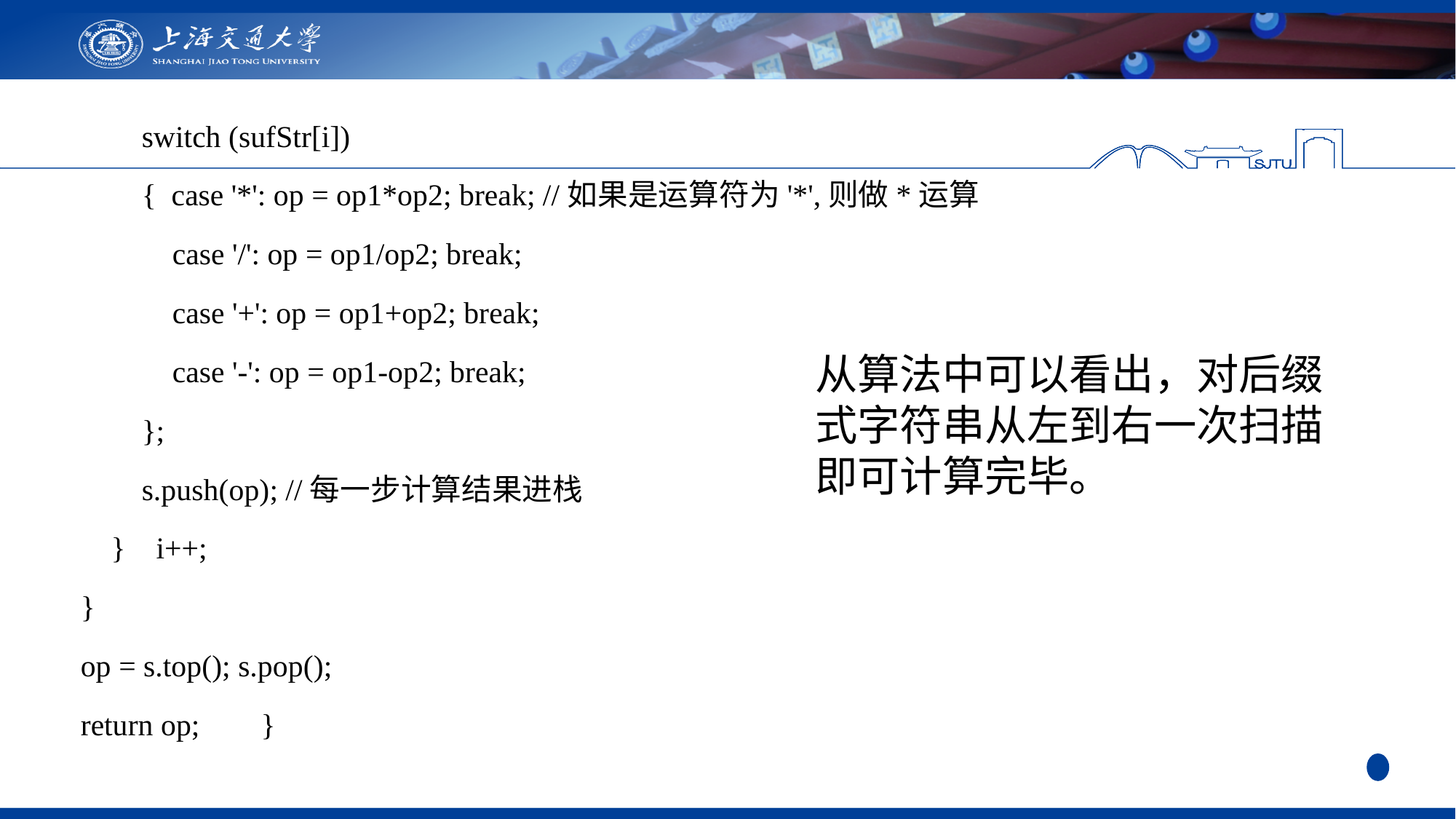

switch (sufStr[i])
            {  case '*': op = op1*op2; break; //如果是运算符为'*',则做*运算
                case '/': op = op1/op2; break;
                case '+': op = op1+op2; break;
                case '-': op = op1-op2; break;
            };
            s.push(op); //每一步计算结果进栈
        }    i++;
    }
    op = s.top(); s.pop();
    return op;        }
从算法中可以看出，对后缀式字符串从左到右一次扫描即可计算完毕。